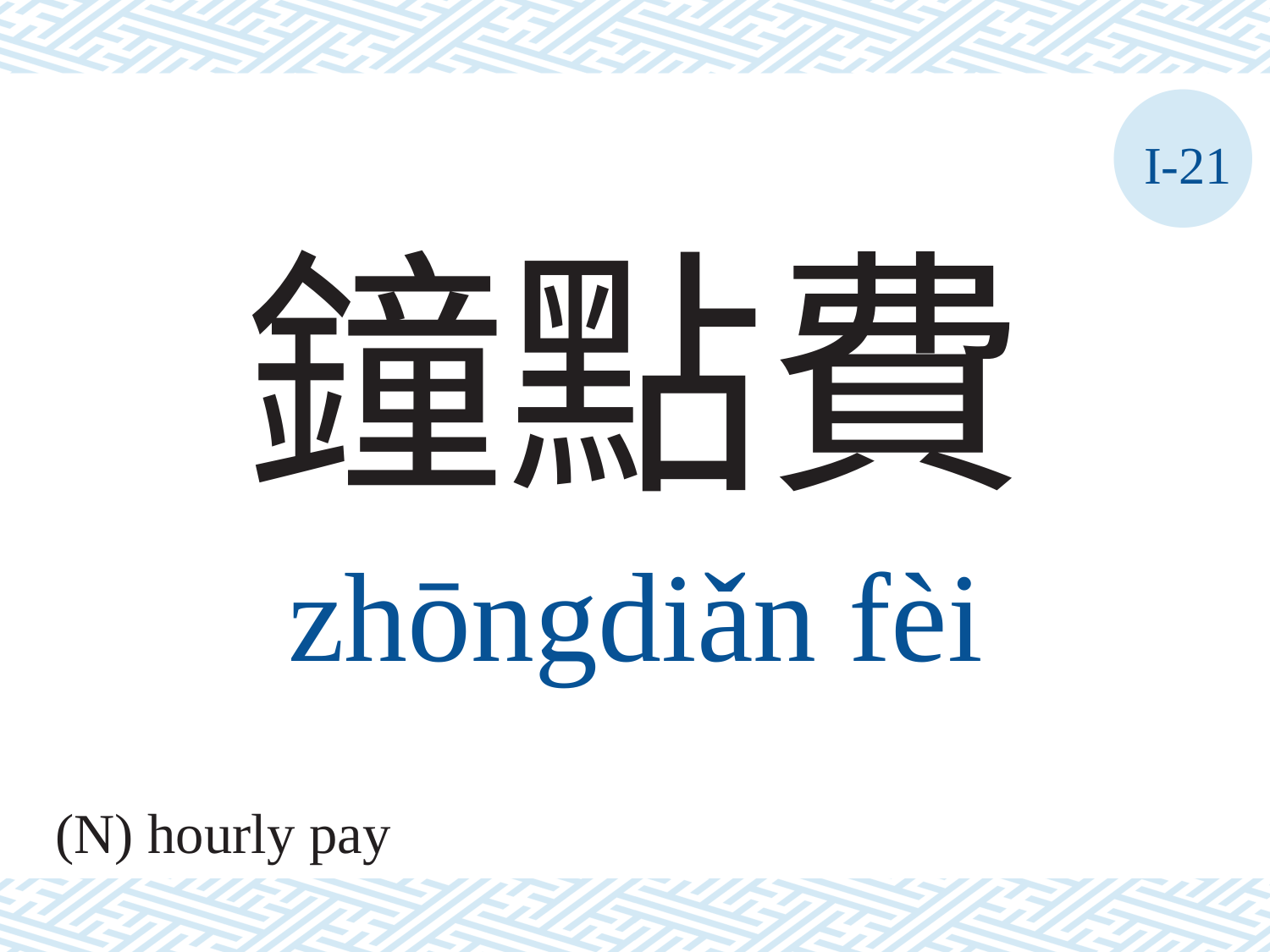

I-21
鐘點費
zhōngdiǎn	fèi
(N) hourly pay